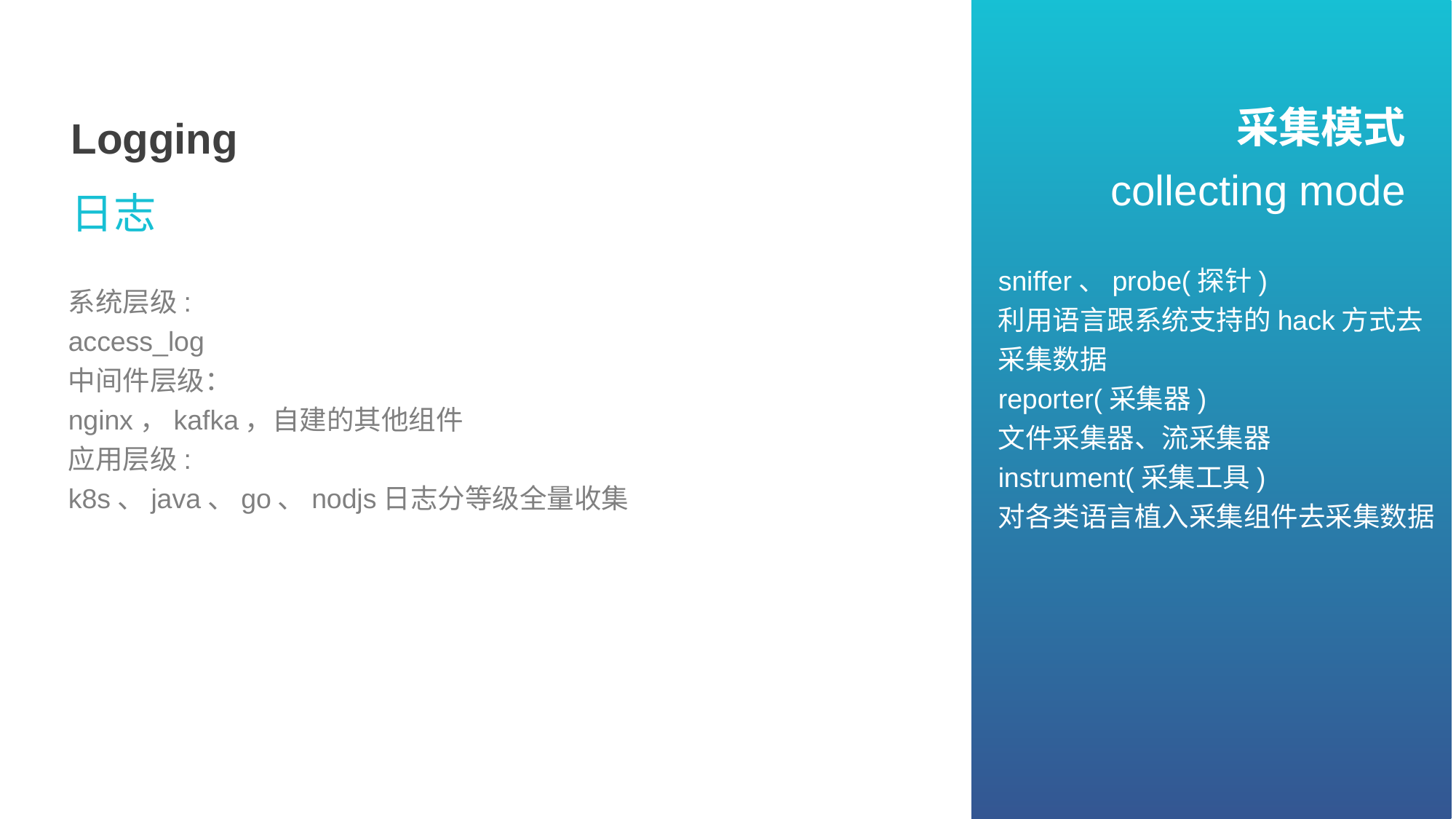

采集模式
Logging
collecting mode
日志
sniffer、probe(探针)
利用语言跟系统支持的hack方式去采集数据
reporter(采集器)
文件采集器、流采集器
instrument(采集工具)
对各类语言植入采集组件去采集数据

系统层级:
access_log
中间件层级：
nginx，kafka，自建的其他组件
应用层级:
k8s、java、go、nodjs日志分等级全量收集